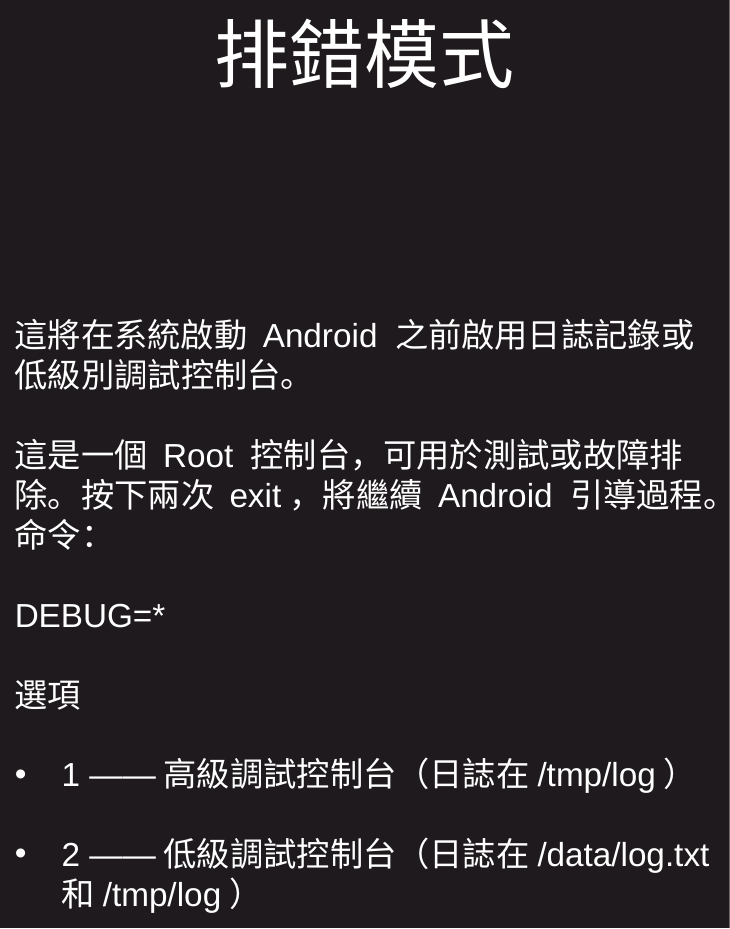

排錯模式
這將在系統啟動 Android 之前啟用日誌記錄或低級別調試控制台。

這是一個 Root 控制台，可用於測試或故障排除。按下兩次 exit，將繼續 Android 引導過程。
命令：

DEBUG=*

選項

1 ——高級調試控制台（日誌在/tmp/log）

2 ——低級調試控制台（日誌在/data/log.txt和/tmp/log）